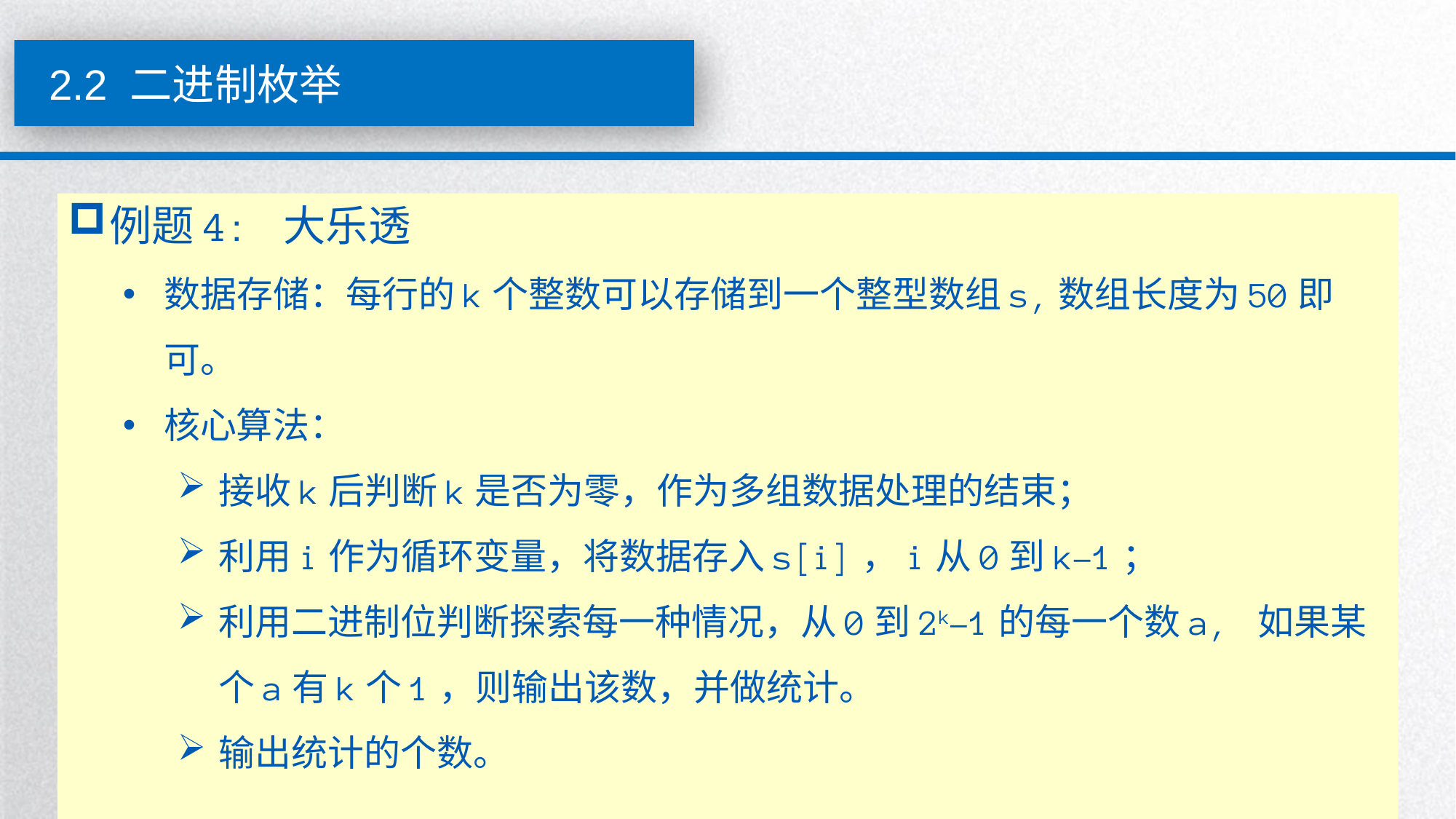

2.2 二进制枚举
例题4: 大乐透
数据存储：每行的k个整数可以存储到一个整型数组s,数组长度为50即可。
核心算法：
接收k后判断k是否为零，作为多组数据处理的结束；
利用i作为循环变量，将数据存入s[i]，i从0到k-1；
利用二进制位判断探索每一种情况，从0到2k-1的每一个数a, 如果某个a有k个1，则输出该数，并做统计。
输出统计的个数。

25